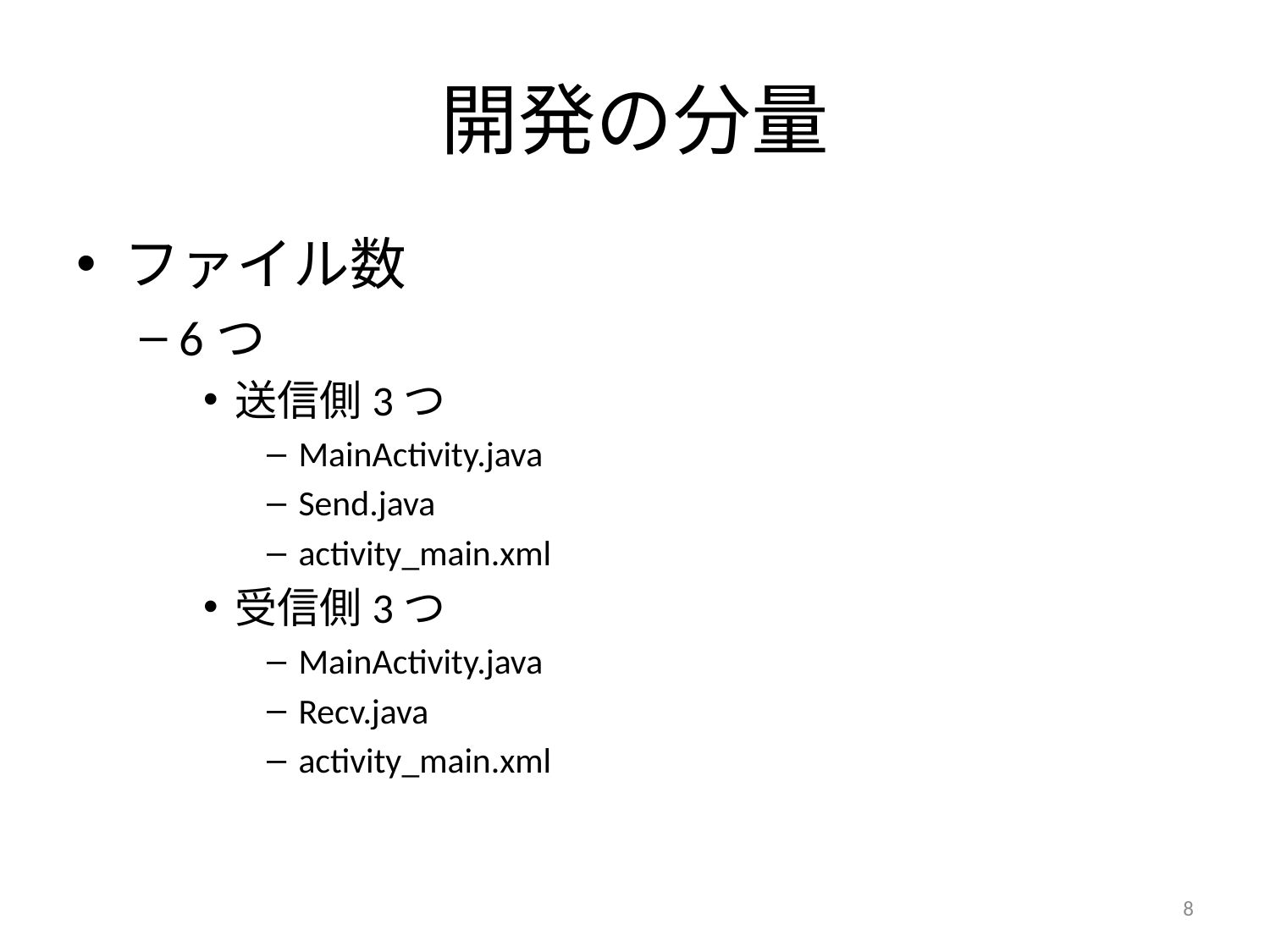

# 開発の分量
ファイル数
6つ
送信側3つ
MainActivity.java
Send.java
activity_main.xml
受信側3つ
MainActivity.java
Recv.java
activity_main.xml
8